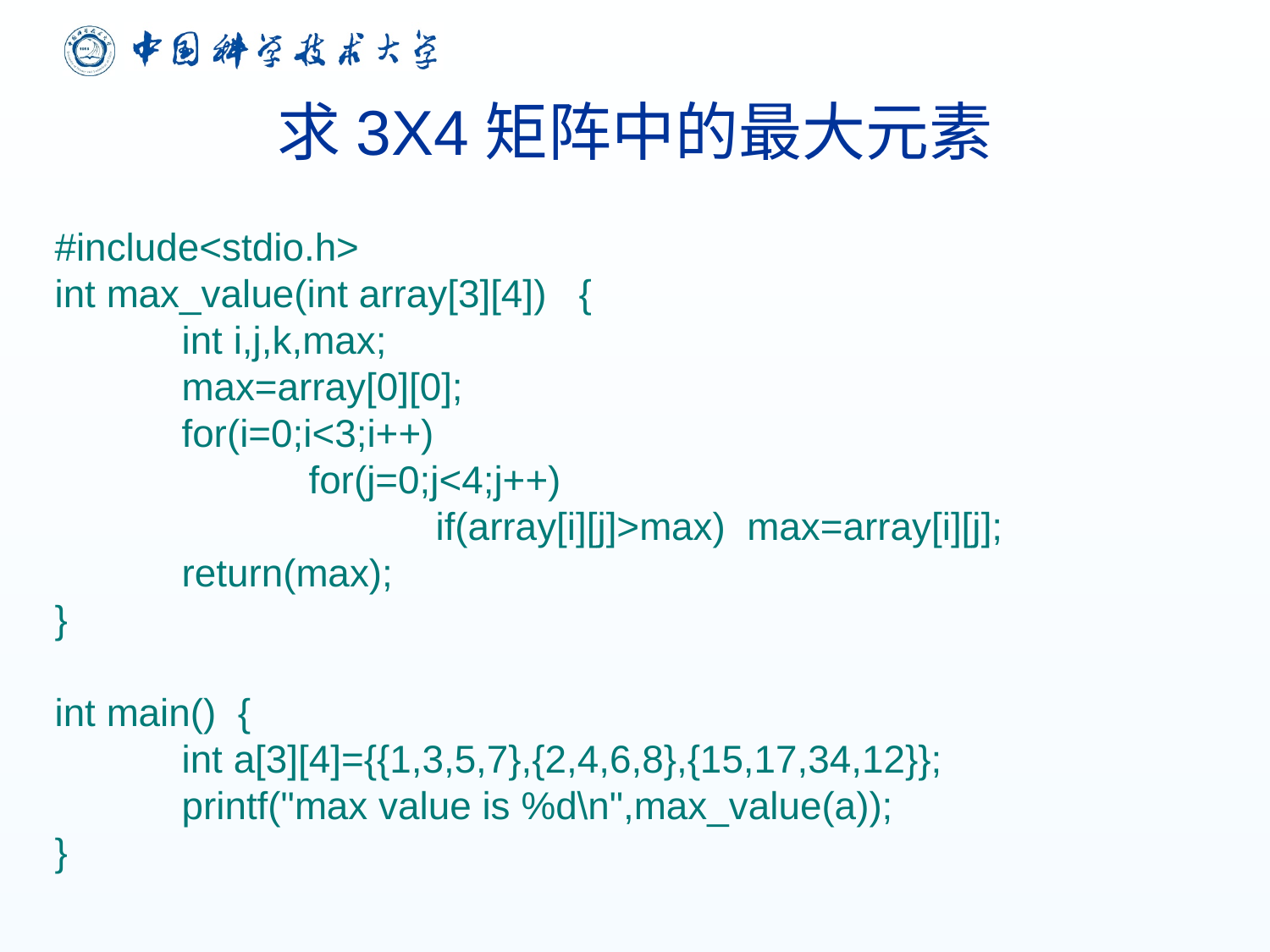

# 求3X4矩阵中的最大元素
#include<stdio.h>
int max_value(int array[3][4])   {
	int i,j,k,max;
	max=array[0][0];
	for(i=0;i<3;i++)
		for(j=0;j<4;j++)
			if(array[i][j]>max)  max=array[i][j];
	return(max);
}

int main()  {
	int a[3][4]={{1,3,5,7},{2,4,6,8},{15,17,34,12}};
	printf("max value is %d\n",max_value(a));
}